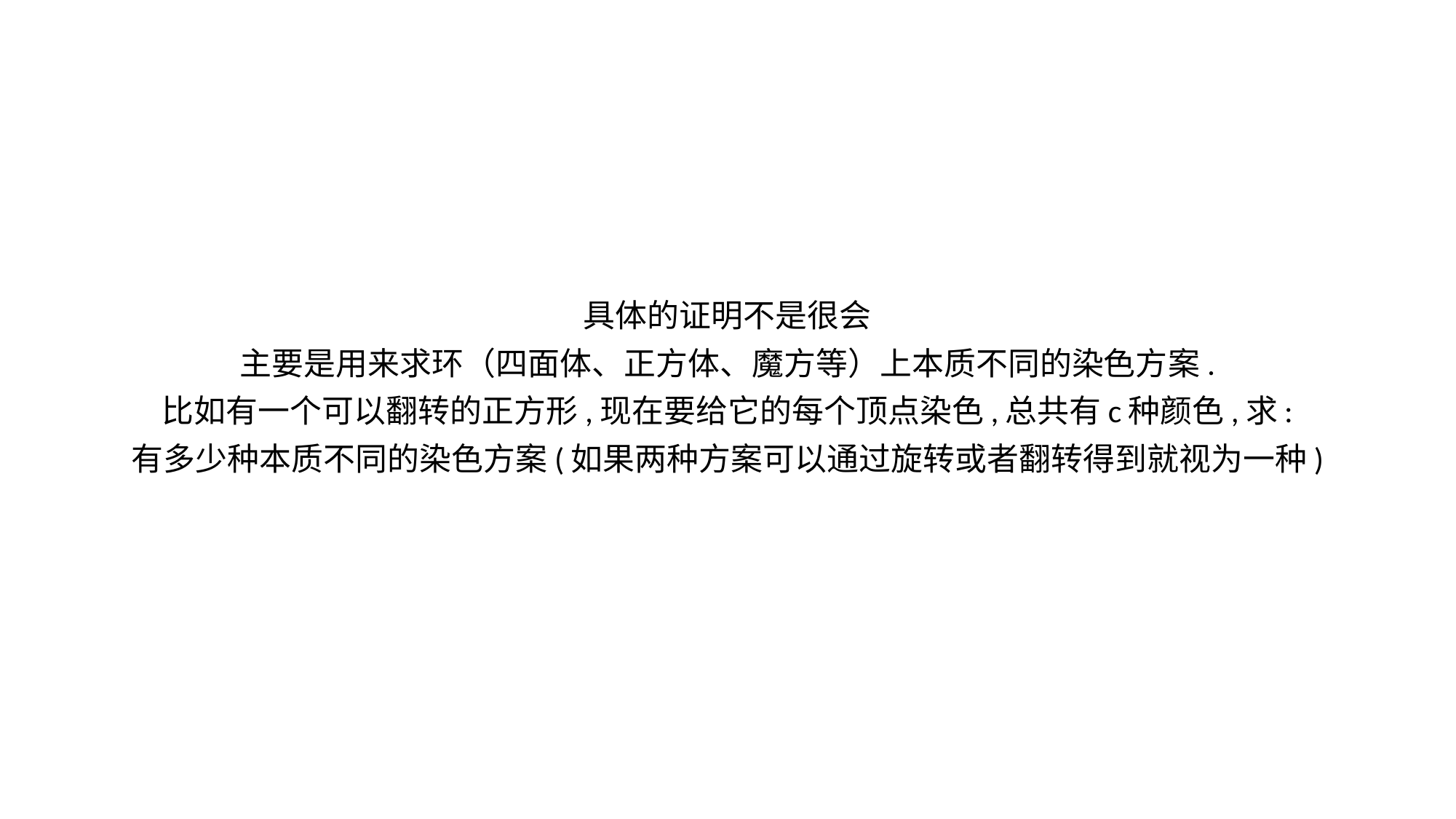

具体的证明不是很会
主要是用来求环（四面体、正方体、魔方等）上本质不同的染色方案.
比如有一个可以翻转的正方形,现在要给它的每个顶点染色,总共有c种颜色,求:
有多少种本质不同的染色方案(如果两种方案可以通过旋转或者翻转得到就视为一种)